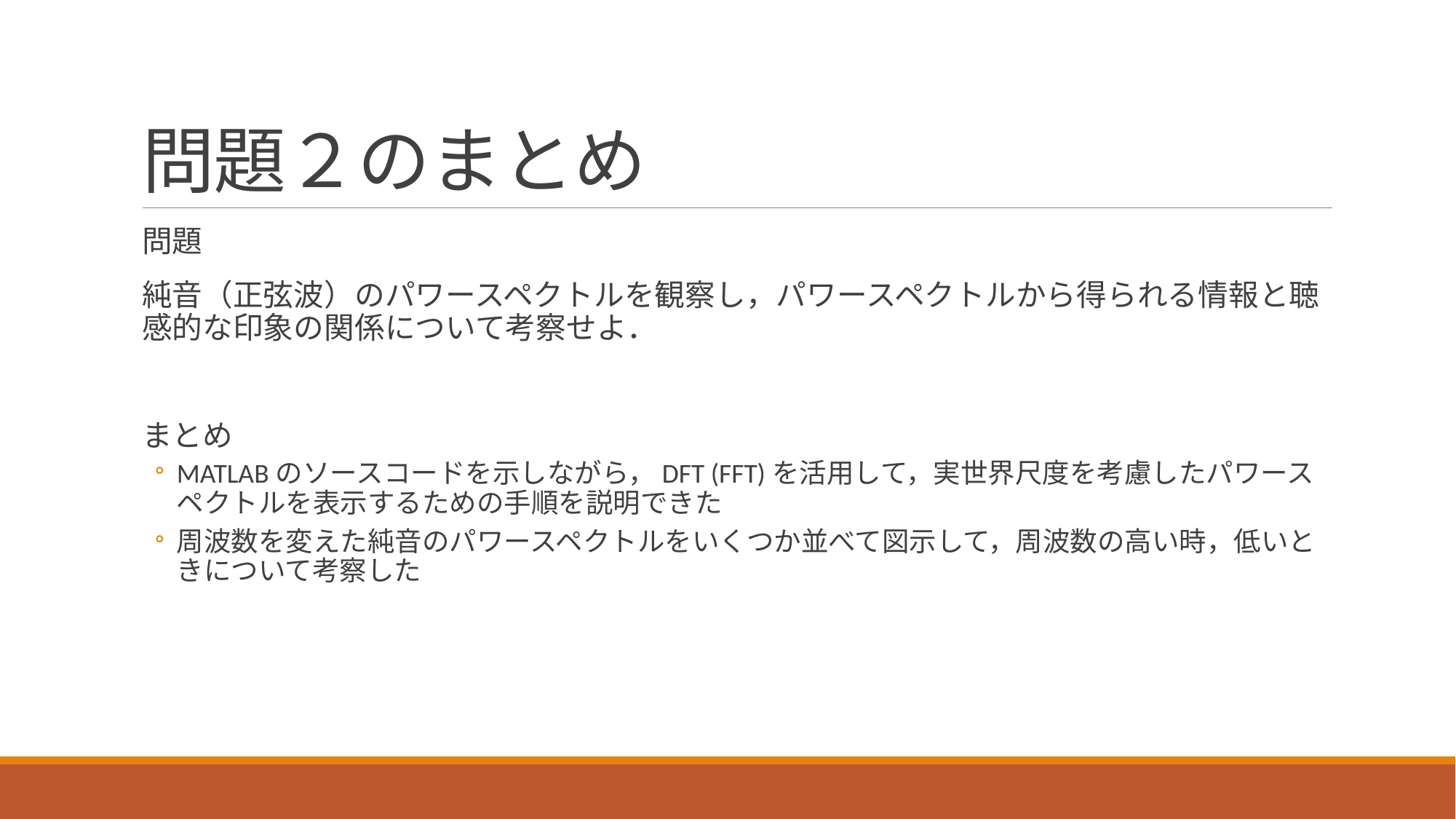

# 問題２のまとめ
問題
純音（正弦波）のパワースペクトルを観察し，パワースペクトルから得られる情報と聴感的な印象の関係について考察せよ．

まとめ
MATLABのソースコードを示しながら，DFT (FFT)を活用して，実世界尺度を考慮したパワースペクトルを表示するための手順を説明できた
周波数を変えた純音のパワースペクトルをいくつか並べて図示して，周波数の高い時，低いときについて考察した